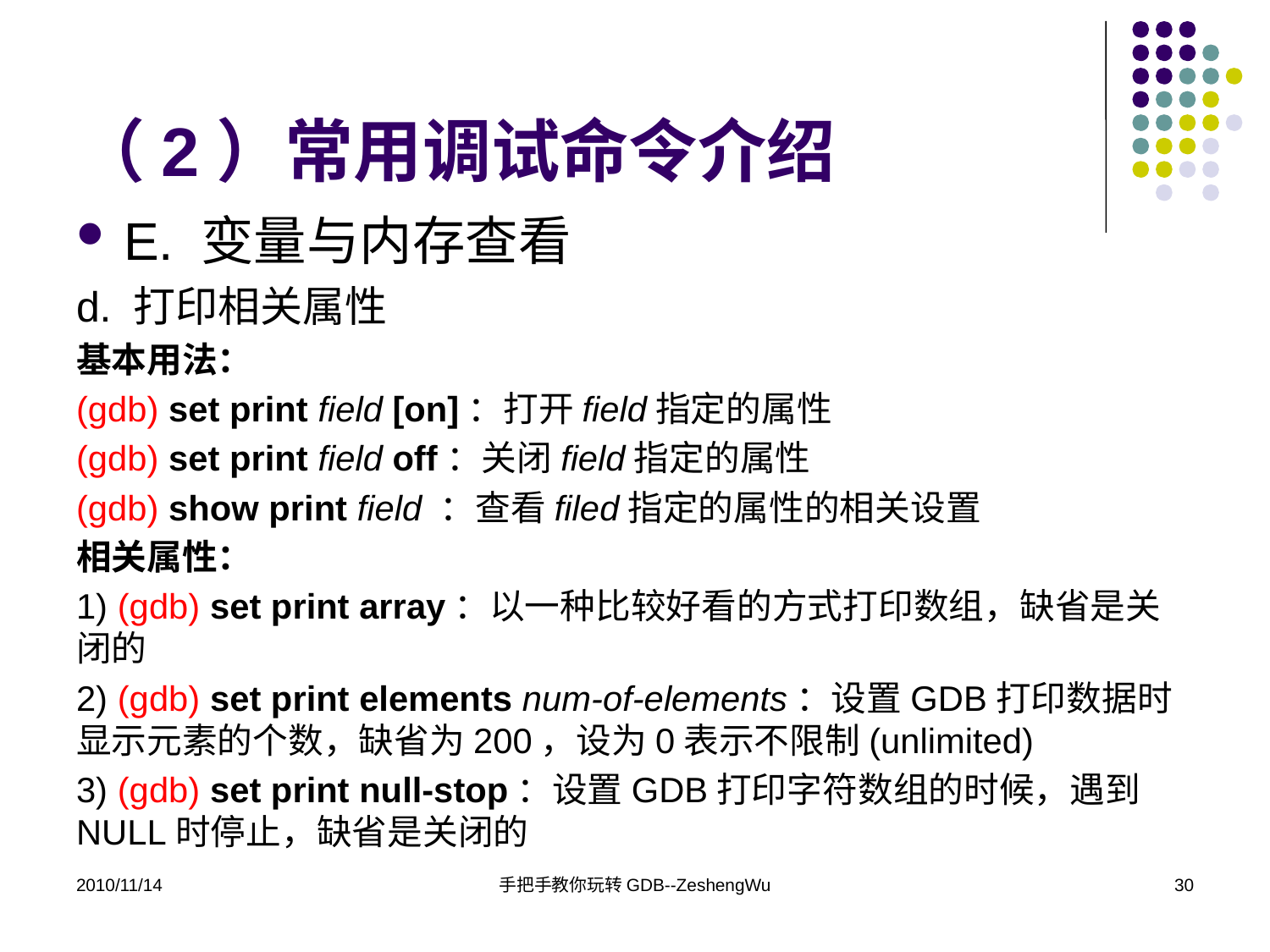

# （2）常用调试命令介绍
E. 变量与内存查看
d. 打印相关属性
基本用法：
(gdb) set print field [on]：打开field指定的属性
(gdb) set print field off：关闭field指定的属性
(gdb) show print field ：查看filed指定的属性的相关设置
相关属性：
1) (gdb) set print array：以一种比较好看的方式打印数组，缺省是关闭的
2) (gdb) set print elements num-of-elements：设置GDB打印数据时显示元素的个数，缺省为200，设为0表示不限制(unlimited)
3) (gdb) set print null-stop：设置GDB打印字符数组的时候，遇到NULL时停止，缺省是关闭的
2010/11/14
手把手教你玩转GDB--ZeshengWu
30